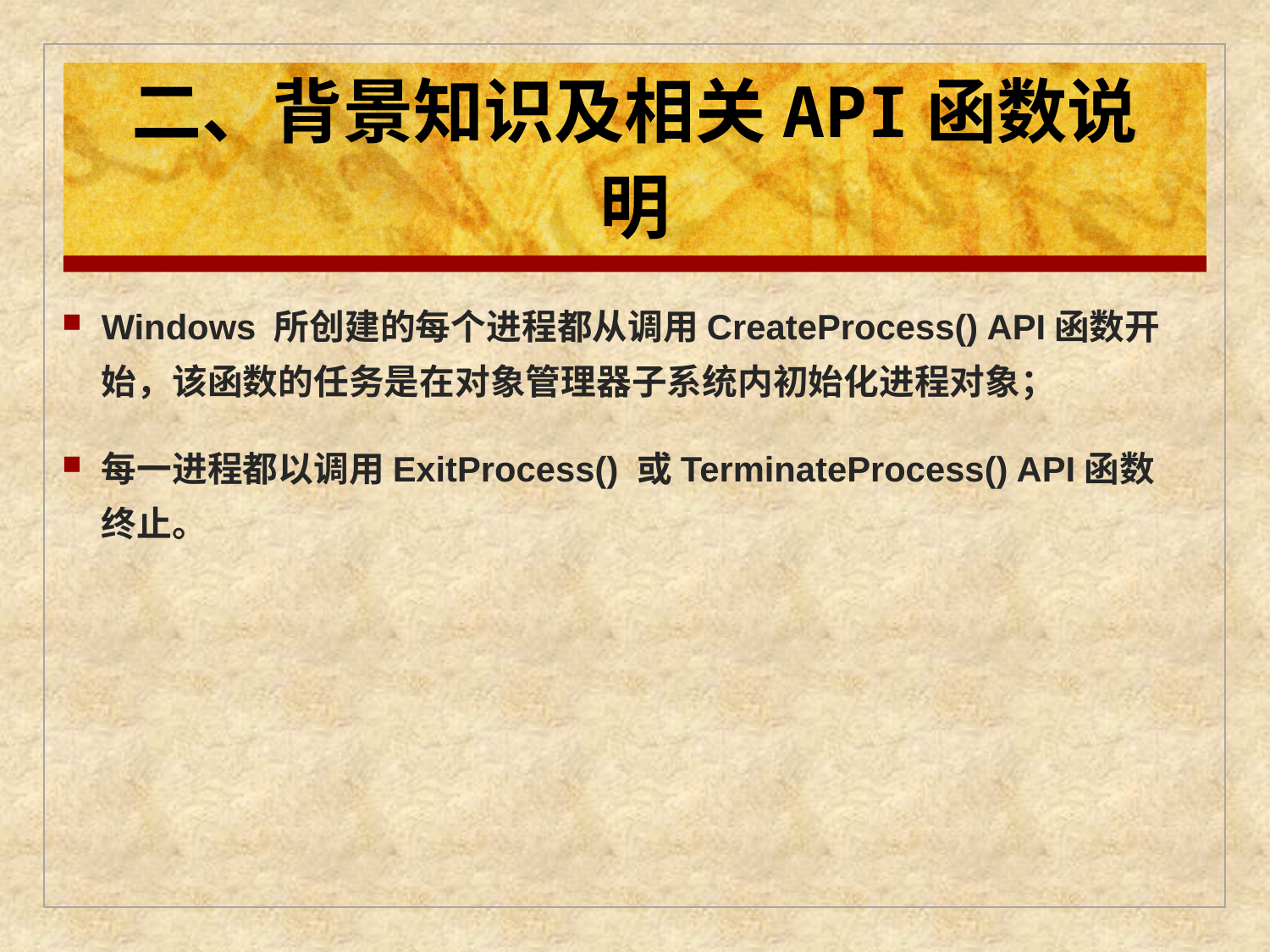

# 二、背景知识及相关API函数说明
Windows 所创建的每个进程都从调用CreateProcess() API函数开始，该函数的任务是在对象管理器子系统内初始化进程对象；
每一进程都以调用ExitProcess() 或TerminateProcess() API函数终止。